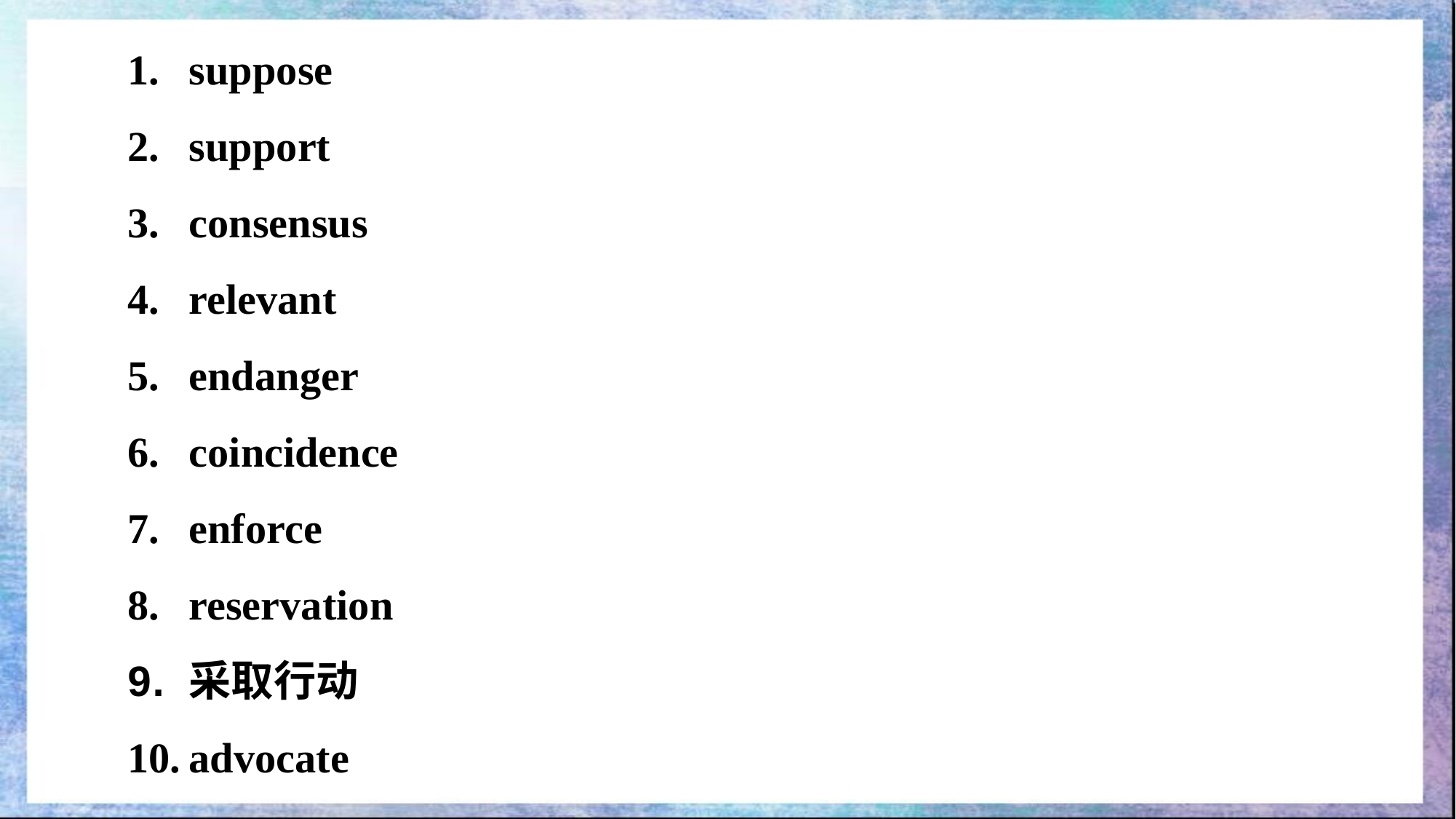

suppose
support
consensus
relevant
endanger
coincidence
enforce
reservation
采取行动
advocate